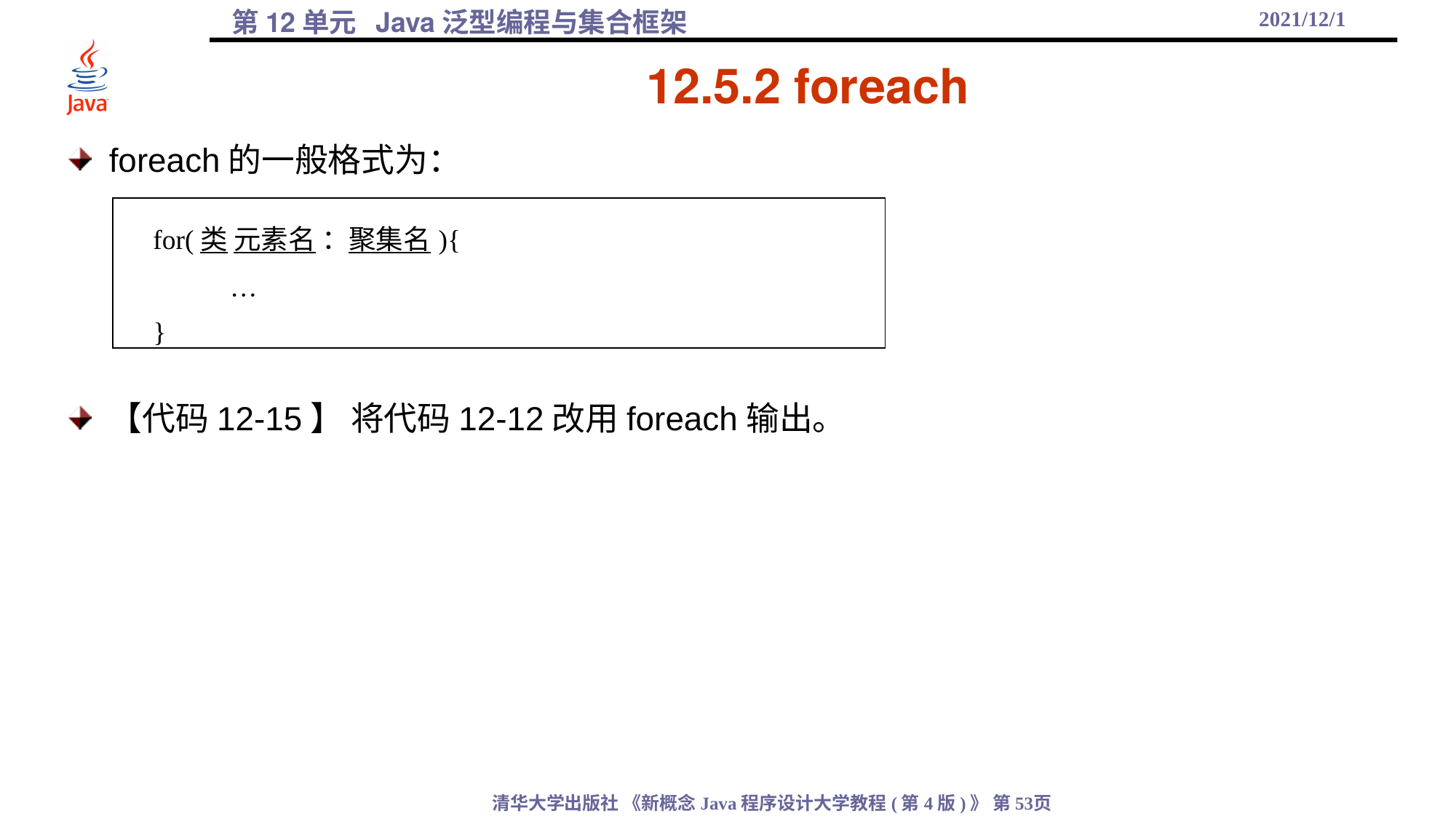

2021/12/1
# 12.5.2 foreach
foreach的一般格式为：

【代码12-15】 将代码12-12改用foreach输出。
| for(类 元素名 ：聚集名){ … } |
| --- |